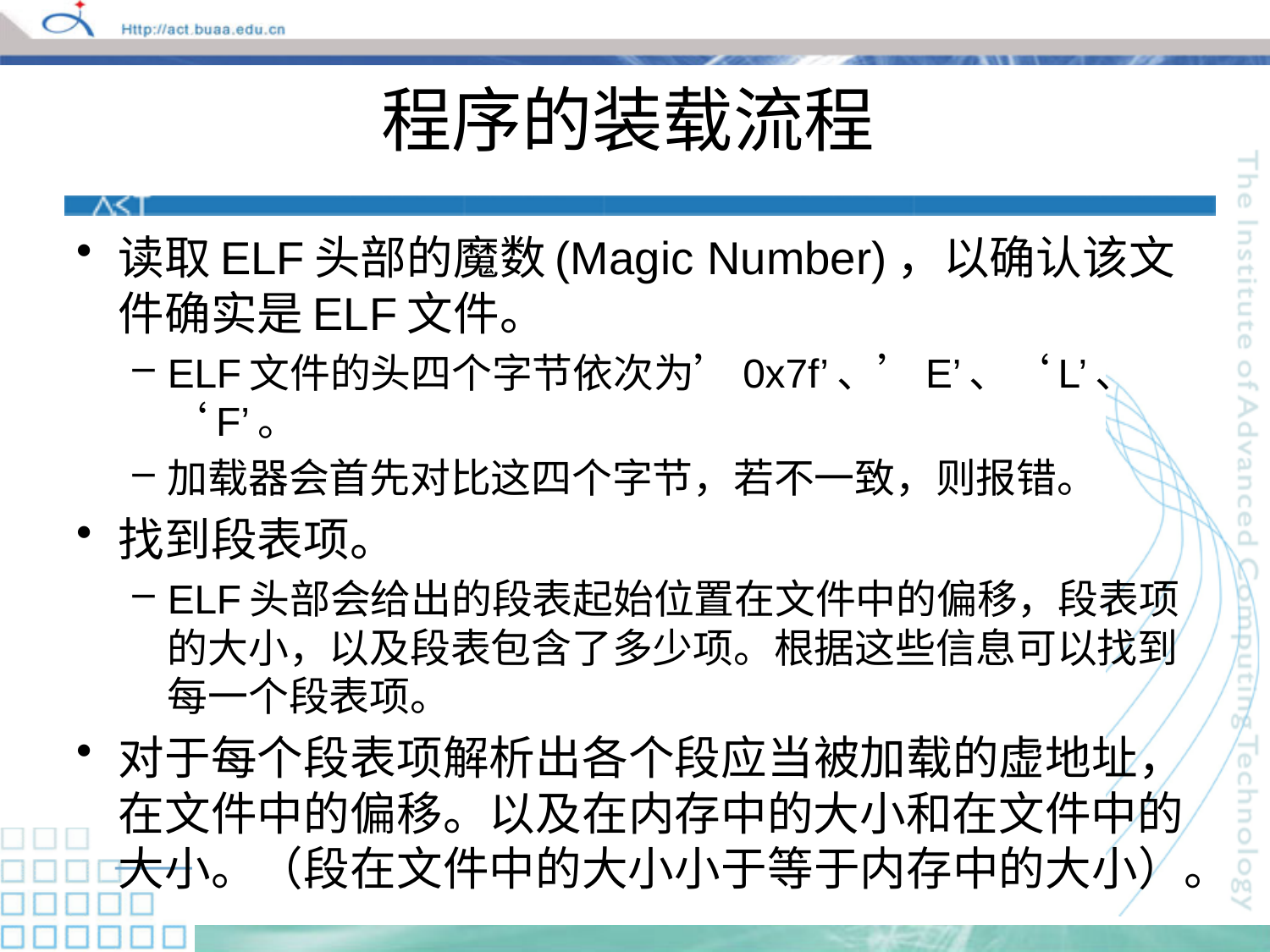

# 程序的装载流程
读取ELF头部的魔数(Magic Number)，以确认该文件确实是ELF文件。
ELF文件的头四个字节依次为’0x7f’、’E’、‘L’、‘F’。
加载器会首先对比这四个字节，若不一致，则报错。
找到段表项。
ELF头部会给出的段表起始位置在文件中的偏移，段表项的大小，以及段表包含了多少项。根据这些信息可以找到每一个段表项。
对于每个段表项解析出各个段应当被加载的虚地址，在文件中的偏移。以及在内存中的大小和在文件中的大小。（段在文件中的大小小于等于内存中的大小）。